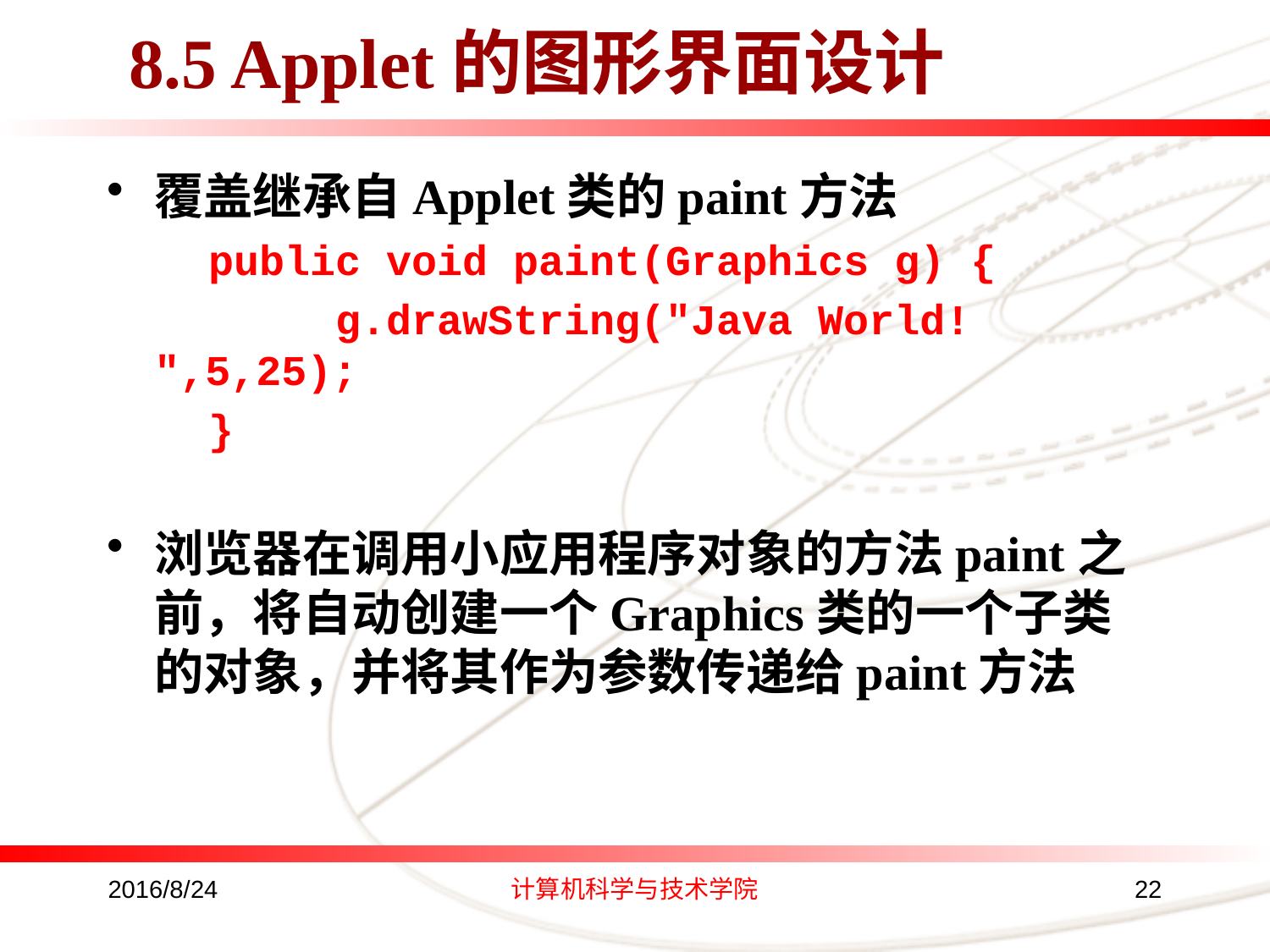

8.5 Applet的图形界面设计
覆盖继承自Applet类的paint方法
    public void paint(Graphics g) {
         g.drawString(″Java World!″,5,25);
    }

浏览器在调用小应用程序对象的方法paint之前，将自动创建一个Graphics类的一个子类的对象，并将其作为参数传递给paint方法
2016/8/24
计算机科学与技术学院
22